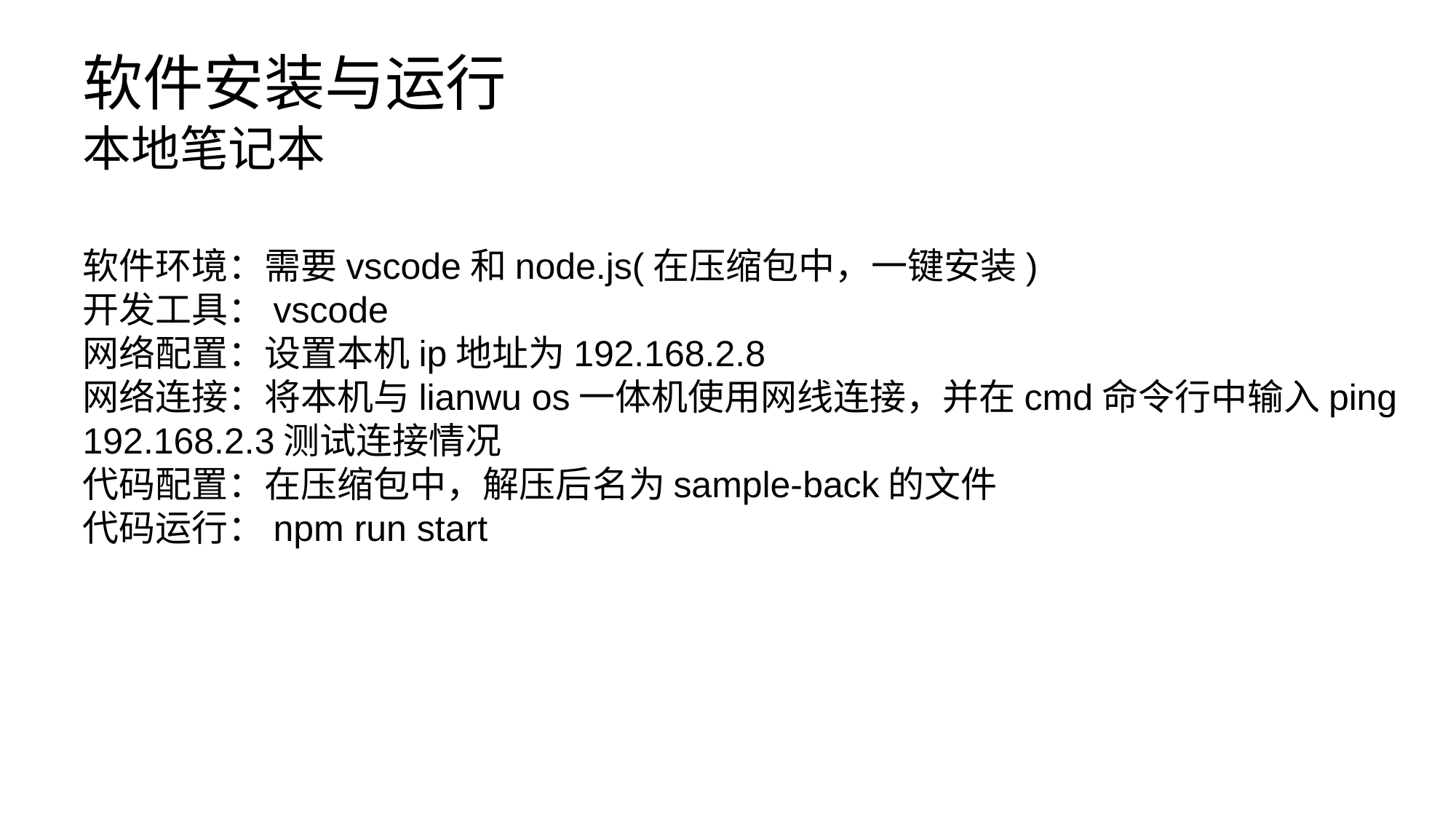

软件安装与运行
本地笔记本
软件环境：需要vscode和node.js(在压缩包中，一键安装)
开发工具：vscode
网络配置：设置本机ip地址为192.168.2.8
网络连接：将本机与lianwu os一体机使用网线连接，并在cmd命令行中输入ping 192.168.2.3测试连接情况
代码配置：在压缩包中，解压后名为sample-back的文件
代码运行：npm run start